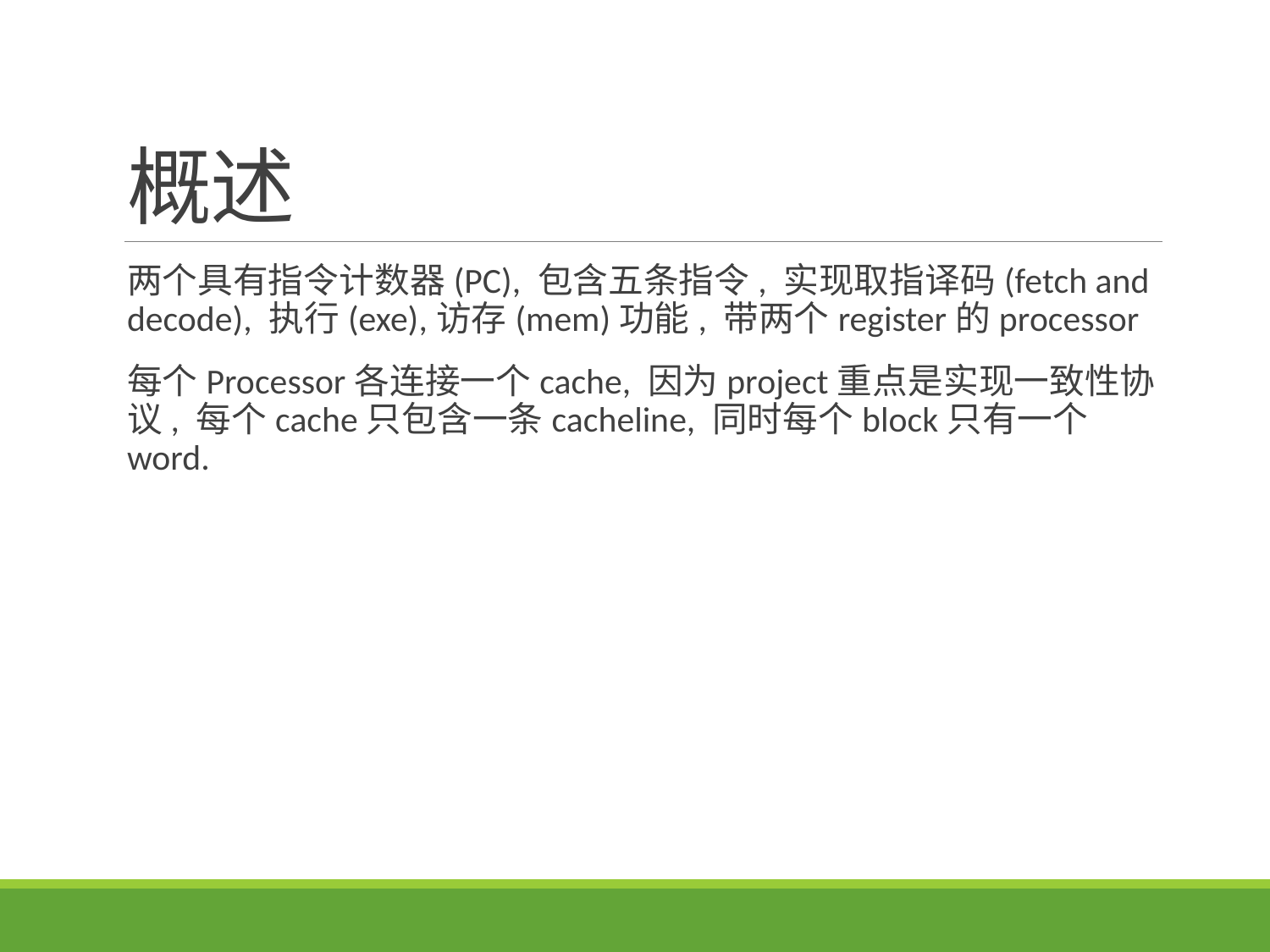

# 概述
两个具有指令计数器(PC), 包含五条指令, 实现取指译码(fetch and decode), 执行(exe),访存(mem)功能, 带两个register的processor
每个Processor各连接一个cache, 因为project重点是实现一致性协议, 每个cache只包含一条cacheline, 同时每个block只有一个word.